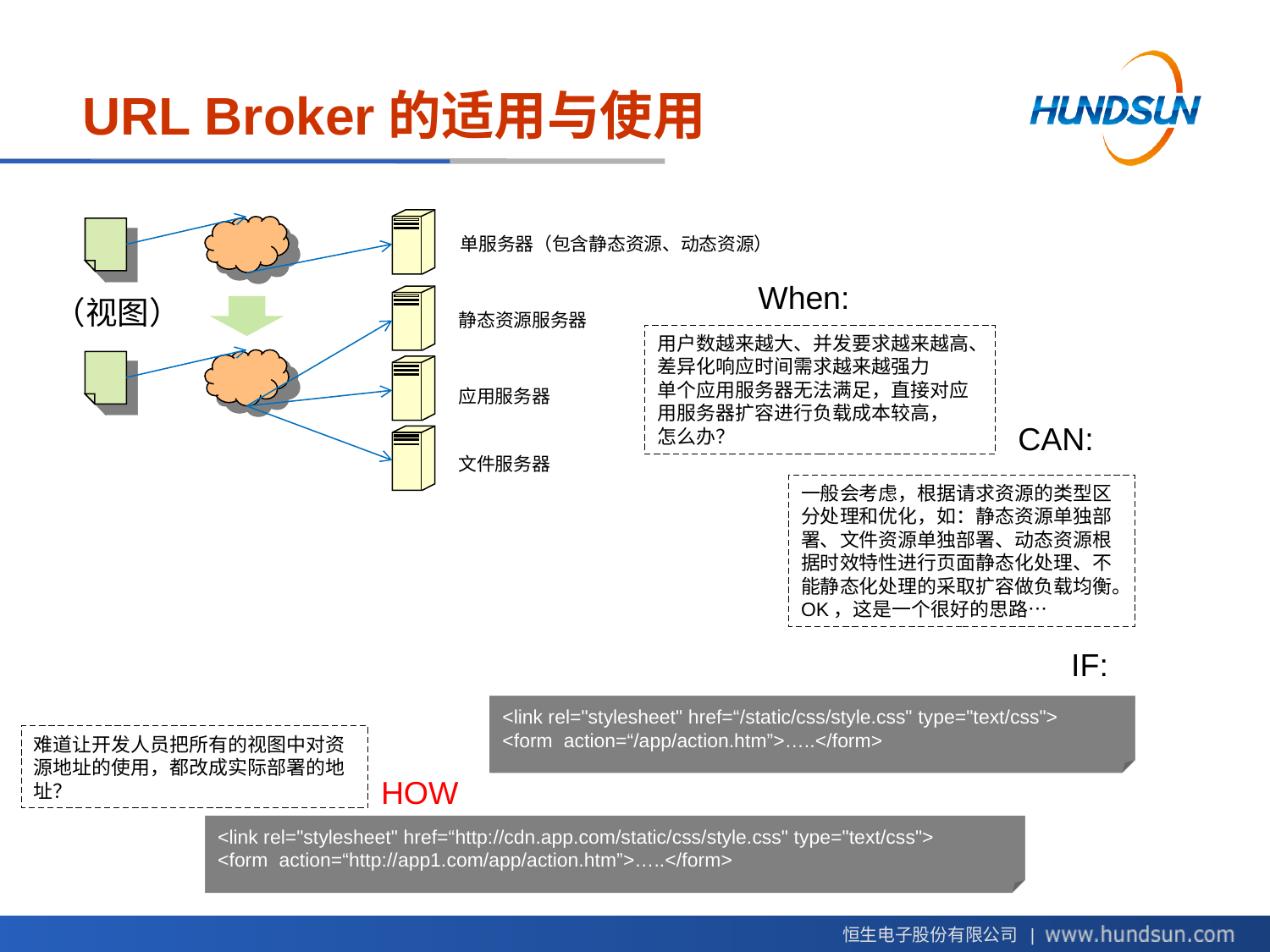

# URL Broker的适用与使用

单服务器（包含静态资源、动态资源）
When:

（视图）

静态资源服务器
用户数越来越大、并发要求越来越高、差异化响应时间需求越来越强力
单个应用服务器无法满足，直接对应用服务器扩容进行负载成本较高，
怎么办？

应用服务器
CAN:

文件服务器
一般会考虑，根据请求资源的类型区分处理和优化，如：静态资源单独部署、文件资源单独部署、动态资源根据时效特性进行页面静态化处理、不能静态化处理的采取扩容做负载均衡。
OK，这是一个很好的思路…
IF:
<link rel="stylesheet" href=“/static/css/style.css" type="text/css">
<form  action=“/app/action.htm”>…..</form>
难道让开发人员把所有的视图中对资源地址的使用，都改成实际部署的地址？
HOW
<link rel="stylesheet" href=“http://cdn.app.com/static/css/style.css" type="text/css">
<form  action=“http://app1.com/app/action.htm”>…..</form>